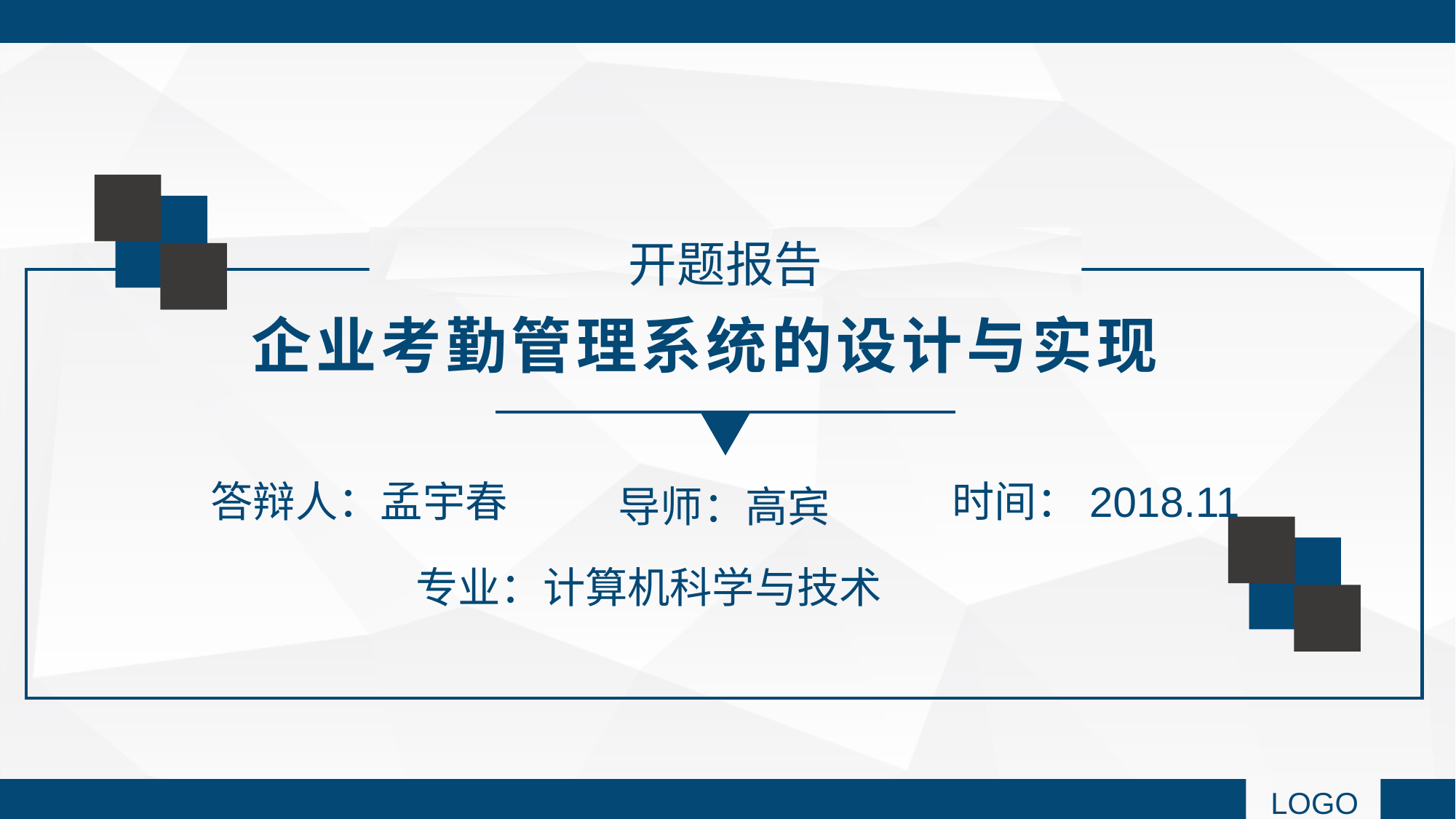

开题报告

企业考勤管理系统的设计与实现

答辩人：孟宇春
时间：2018.11
导师：高宾

专业：计算机科学与技术
LOGO